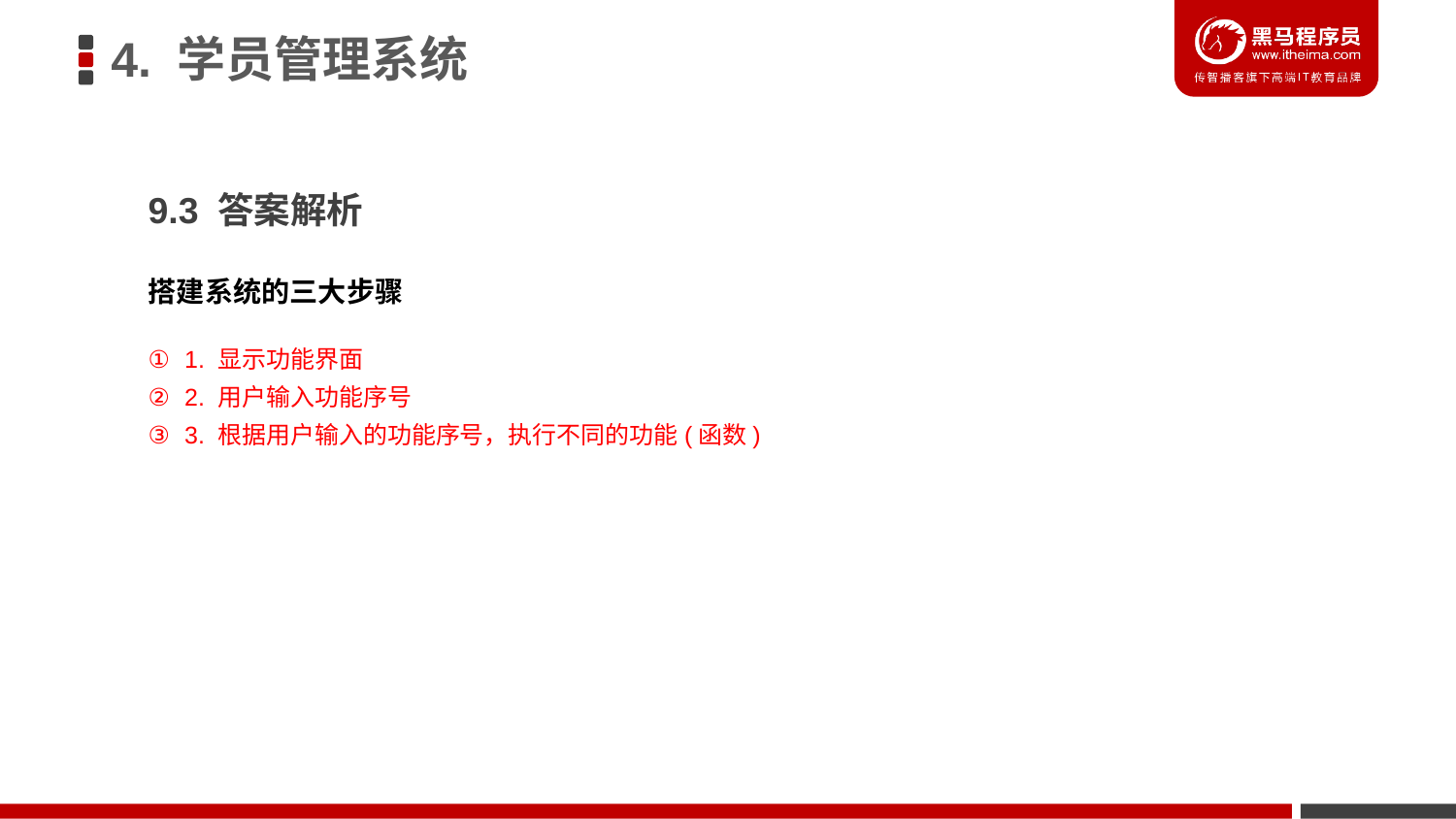

4. 学员管理系统
9.3 答案解析
搭建系统的三大步骤
1. 显示功能界⾯
2. ⽤户输⼊功能序号
3. 根据⽤户输⼊的功能序号，执⾏不同的功能(函数)